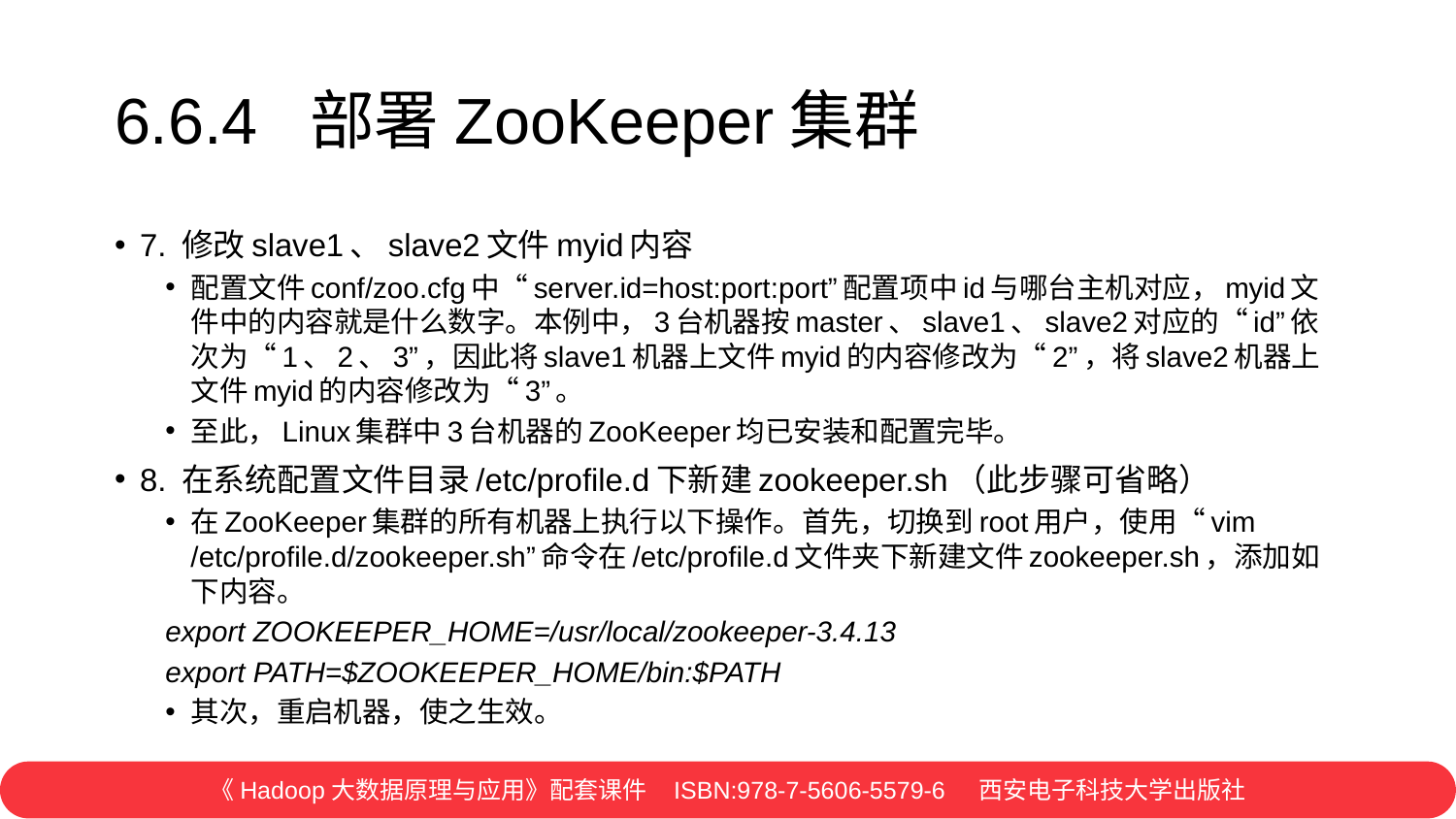

# 6.6.4  部署ZooKeeper集群
7. 修改slave1、slave2文件myid内容
配置文件conf/zoo.cfg中“server.id=host:port:port”配置项中id与哪台主机对应，myid文件中的内容就是什么数字。本例中，3台机器按master、slave1、slave2对应的“id”依次为“1、2、3”，因此将slave1机器上文件myid的内容修改为“2”，将slave2机器上文件myid的内容修改为“3”。
至此，Linux集群中3台机器的ZooKeeper均已安装和配置完毕。
8. 在系统配置文件目录/etc/profile.d下新建zookeeper.sh（此步骤可省略）
在ZooKeeper集群的所有机器上执行以下操作。首先，切换到root用户，使用“vim /etc/profile.d/zookeeper.sh”命令在/etc/profile.d文件夹下新建文件zookeeper.sh，添加如下内容。
export ZOOKEEPER_HOME=/usr/local/zookeeper-3.4.13
export PATH=$ZOOKEEPER_HOME/bin:$PATH
其次，重启机器，使之生效。